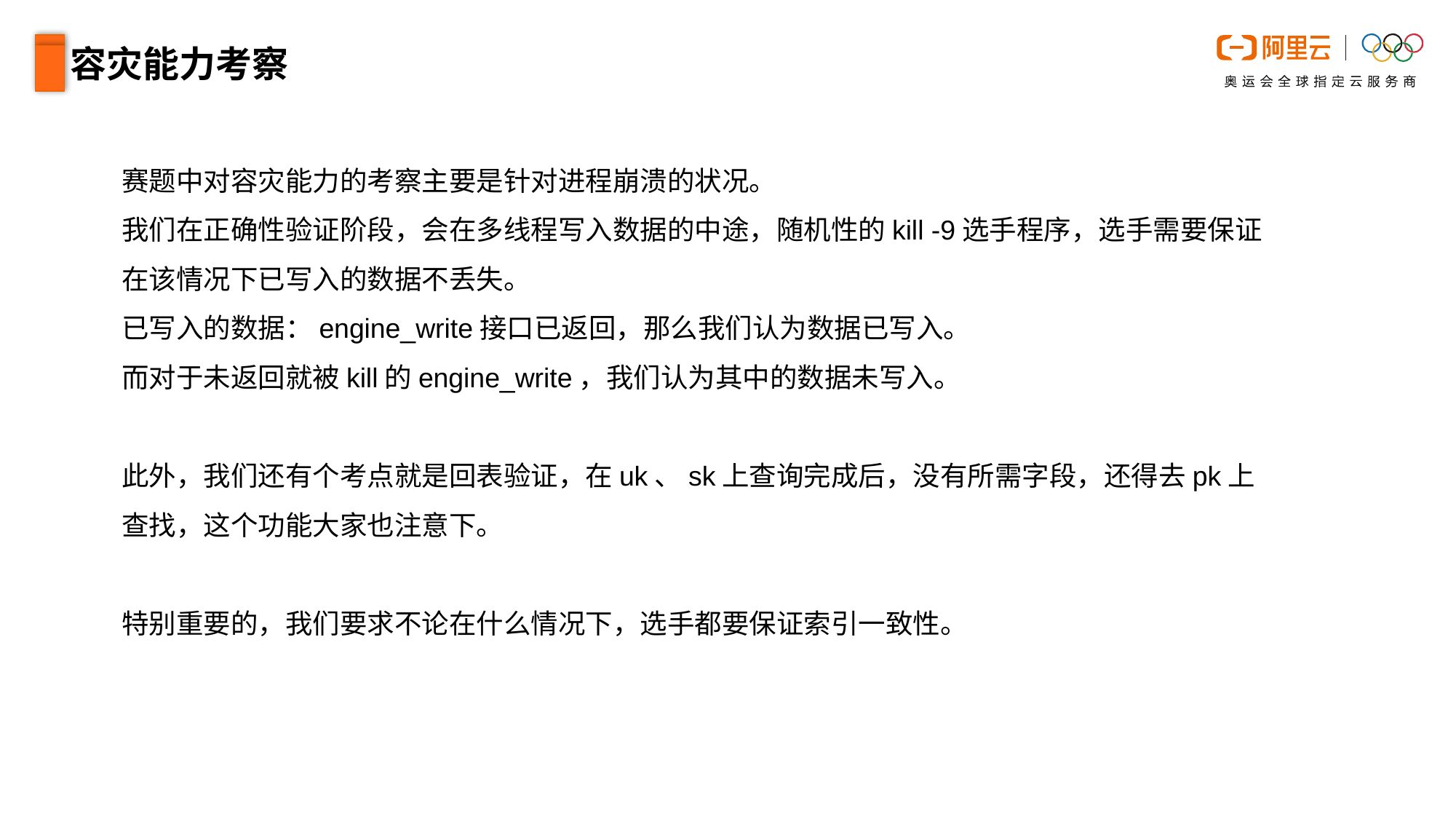

E6636BC20180234D78A0072836F0BC9032B9B20C109CDB50ACD98F3EB1E42B59FB4CBC384169FB0822692C083846D6EB8519218A41D0ABC11BBFC2207D3E14D324FCBDAD0E21E4D754D22B07689248932FF4E0C77CD952C4A8AB419E0E39DC08D9962D966E3

容灾能力考察
赛题中对容灾能力的考察主要是针对进程崩溃的状况。
我们在正确性验证阶段，会在多线程写入数据的中途，随机性的kill -9选手程序，选手需要保证在该情况下已写入的数据不丢失。
已写入的数据：engine_write接口已返回，那么我们认为数据已写入。
而对于未返回就被kill的engine_write，我们认为其中的数据未写入。

此外，我们还有个考点就是回表验证，在uk、sk上查询完成后，没有所需字段，还得去pk上查找，这个功能大家也注意下。

特别重要的，我们要求不论在什么情况下，选手都要保证索引一致性。